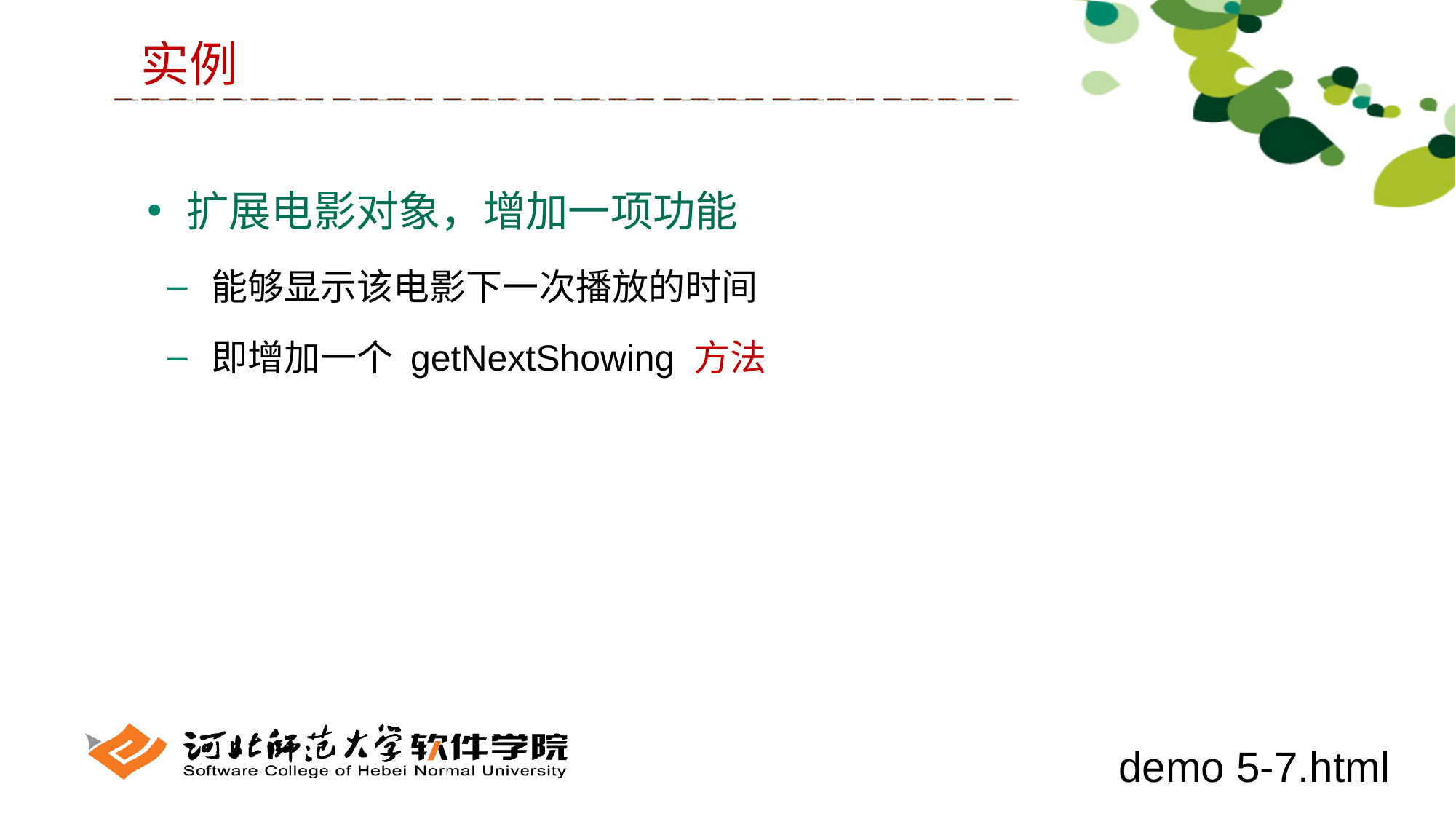

实例
 扩展电影对象，增加一项功能
 能够显示该电影下一次播放的时间
 即增加一个 getNextShowing 方法

demo 5-7.html